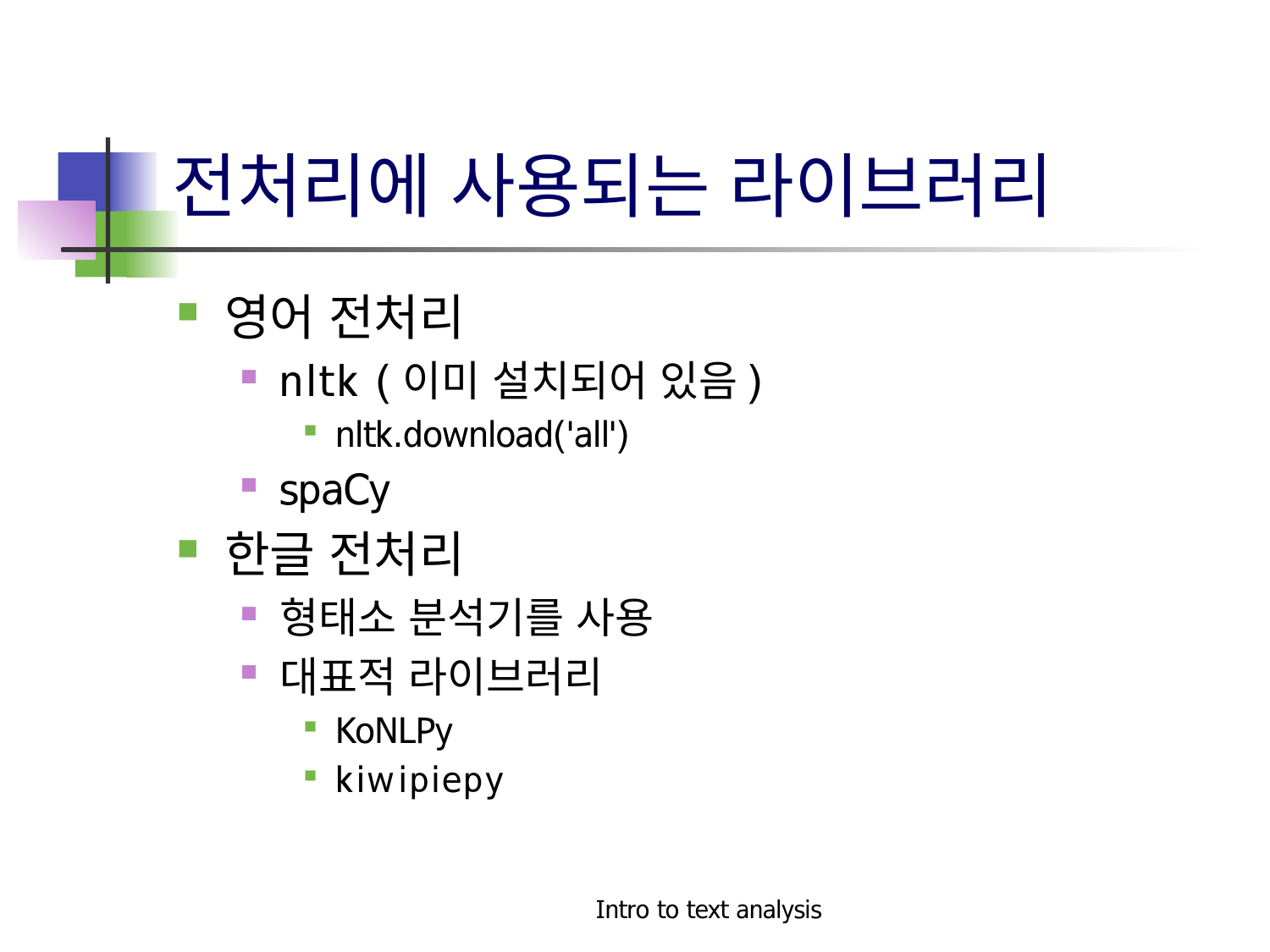

# 전처리에 사용되는 라이브러리
영어 전처리
nltk (이미 설치되어 있음)
nltk.download('all')
spaCy
한글 전처리
형태소 분석기를 사용
대표적 라이브러리
KoNLPy
kiwipiepy
Intro to text analysis